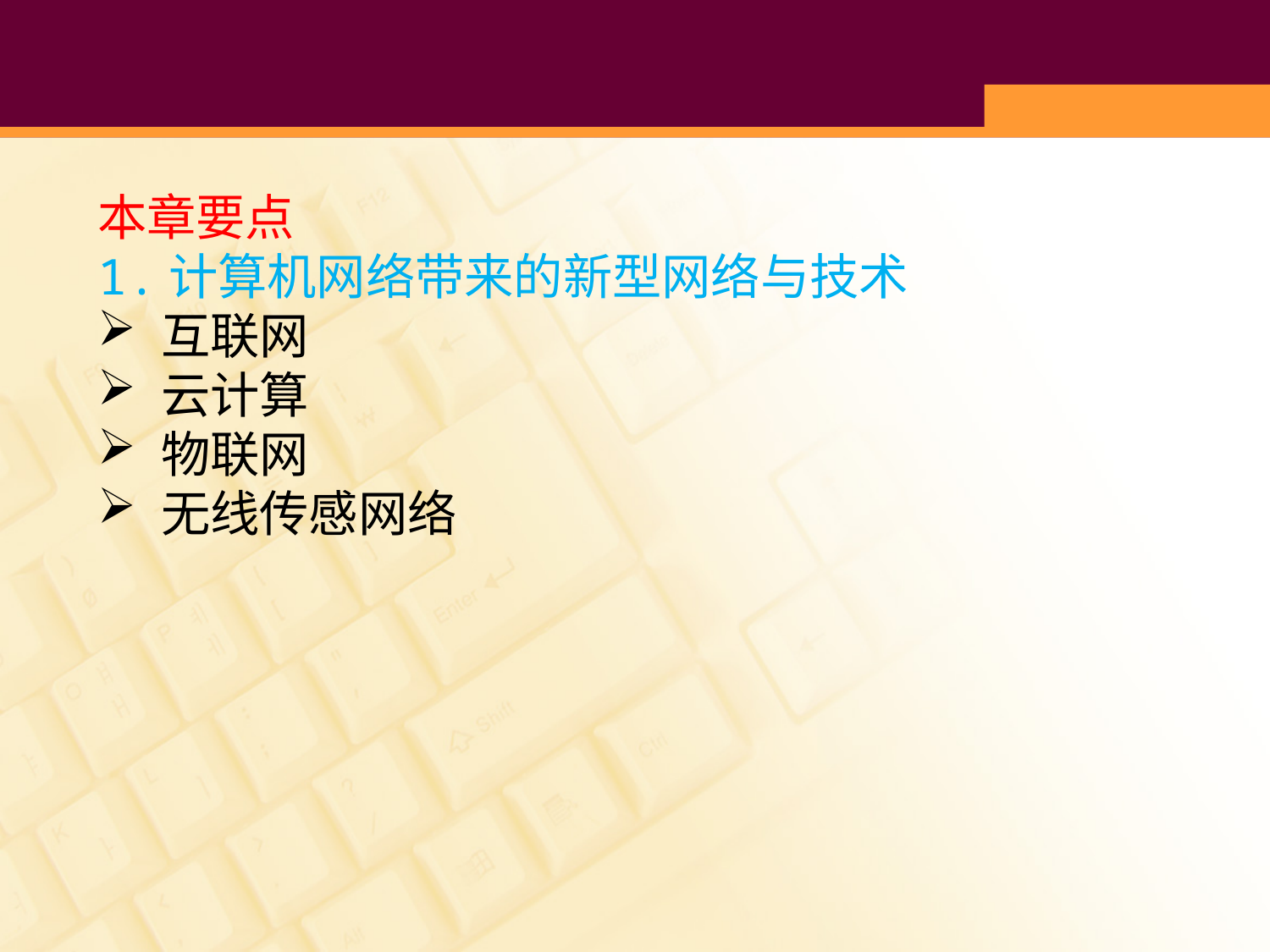

本章要点
1.计算机网络带来的新型网络与技术
互联网
云计算
物联网
无线传感网络